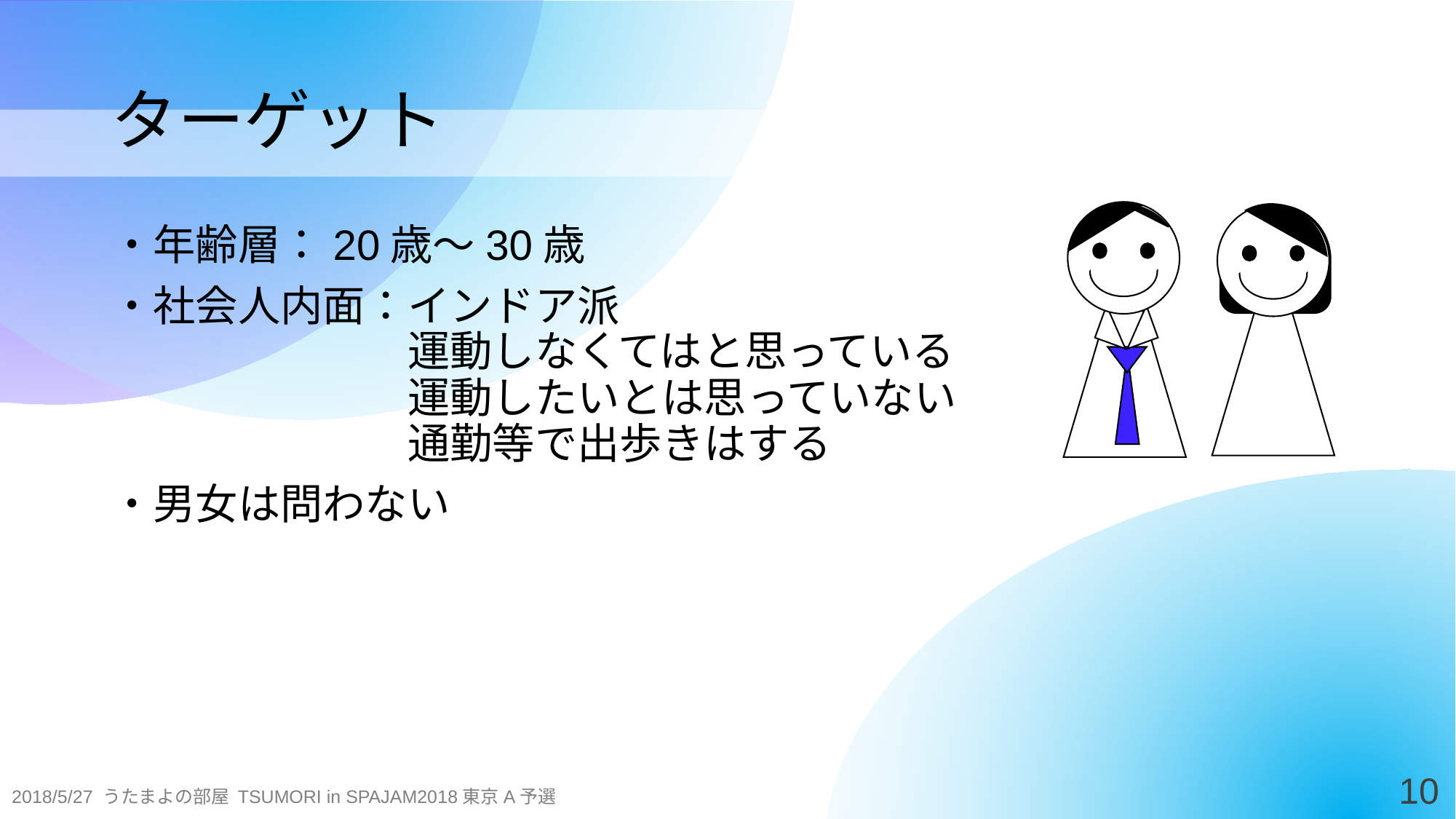

# ターゲット

・年齢層：20歳〜30歳
・社会人内面：インドア派
　　　　　　　運動しなくてはと思っている
　　　　　　　運動したいとは思っていない
　　　　　　　通勤等で出歩きはする
・男女は問わない
10
2018/5/27 うたまよの部屋 TSUMORI in SPAJAM2018東京A予選
と思うじゃん！